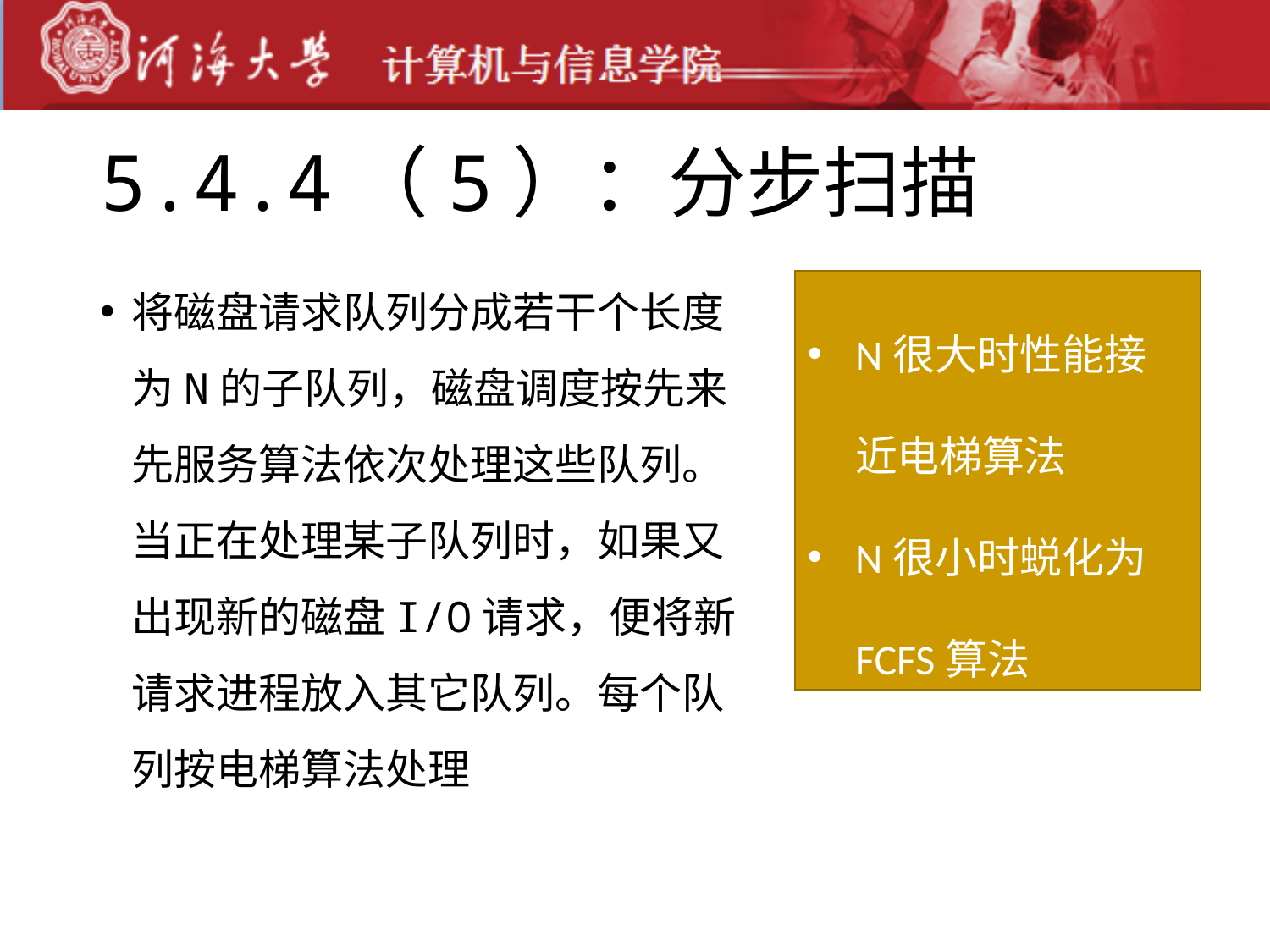

# 5.4.4（5）：分步扫描
将磁盘请求队列分成若干个长度为N的子队列，磁盘调度按先来先服务算法依次处理这些队列。当正在处理某子队列时，如果又出现新的磁盘I/O请求，便将新请求进程放入其它队列。每个队列按电梯算法处理

N很大时性能接近电梯算法
N很小时蜕化为FCFS算法